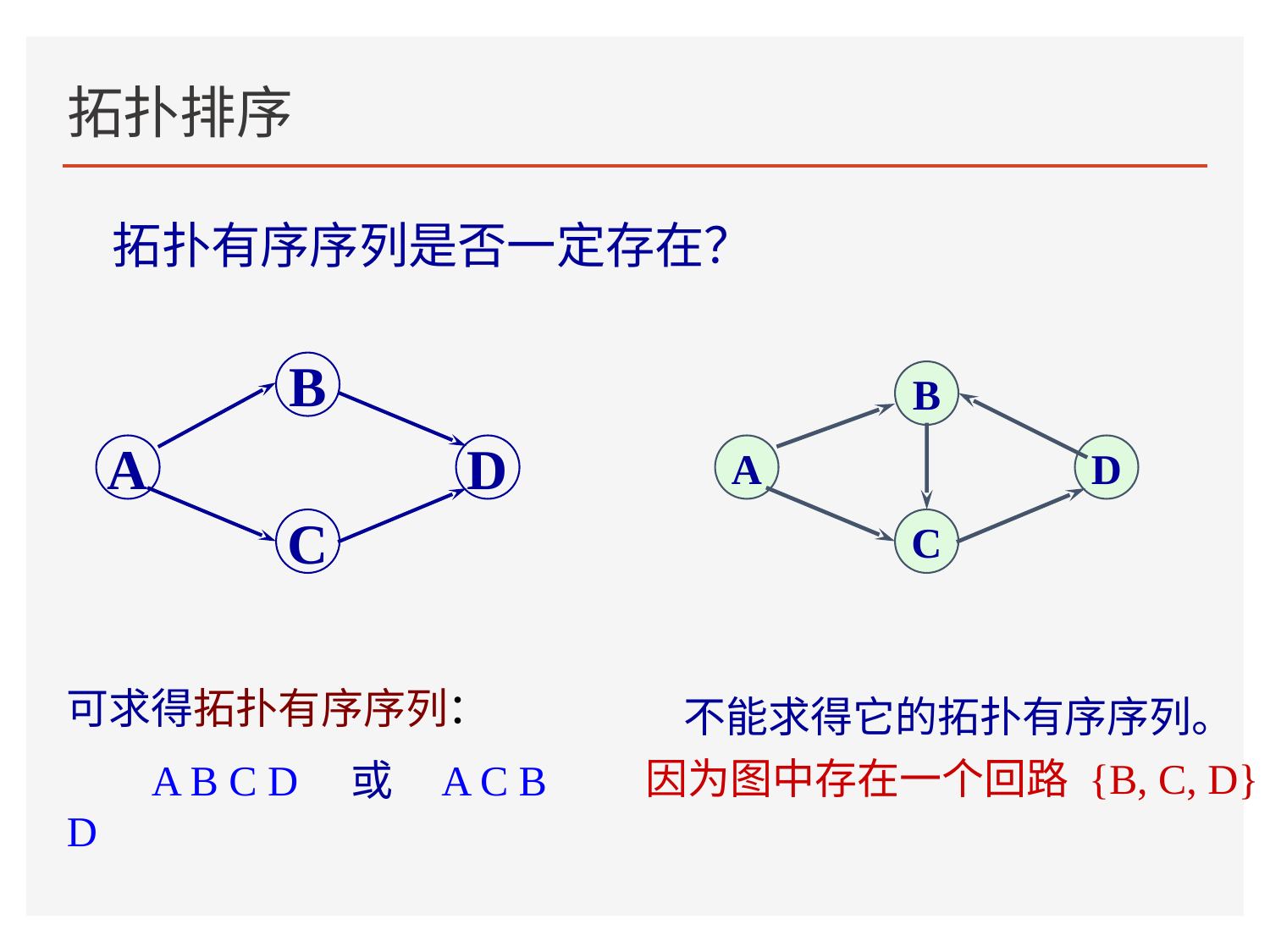

# 拓扑排序
拓扑有序序列是否一定存在？
B
B

A
D
A
D

C
C
可求得拓扑有序序列：
        A B C D    或    A C B D
不能求得它的拓扑有序序列。
因为图中存在一个回路 {B, C, D}